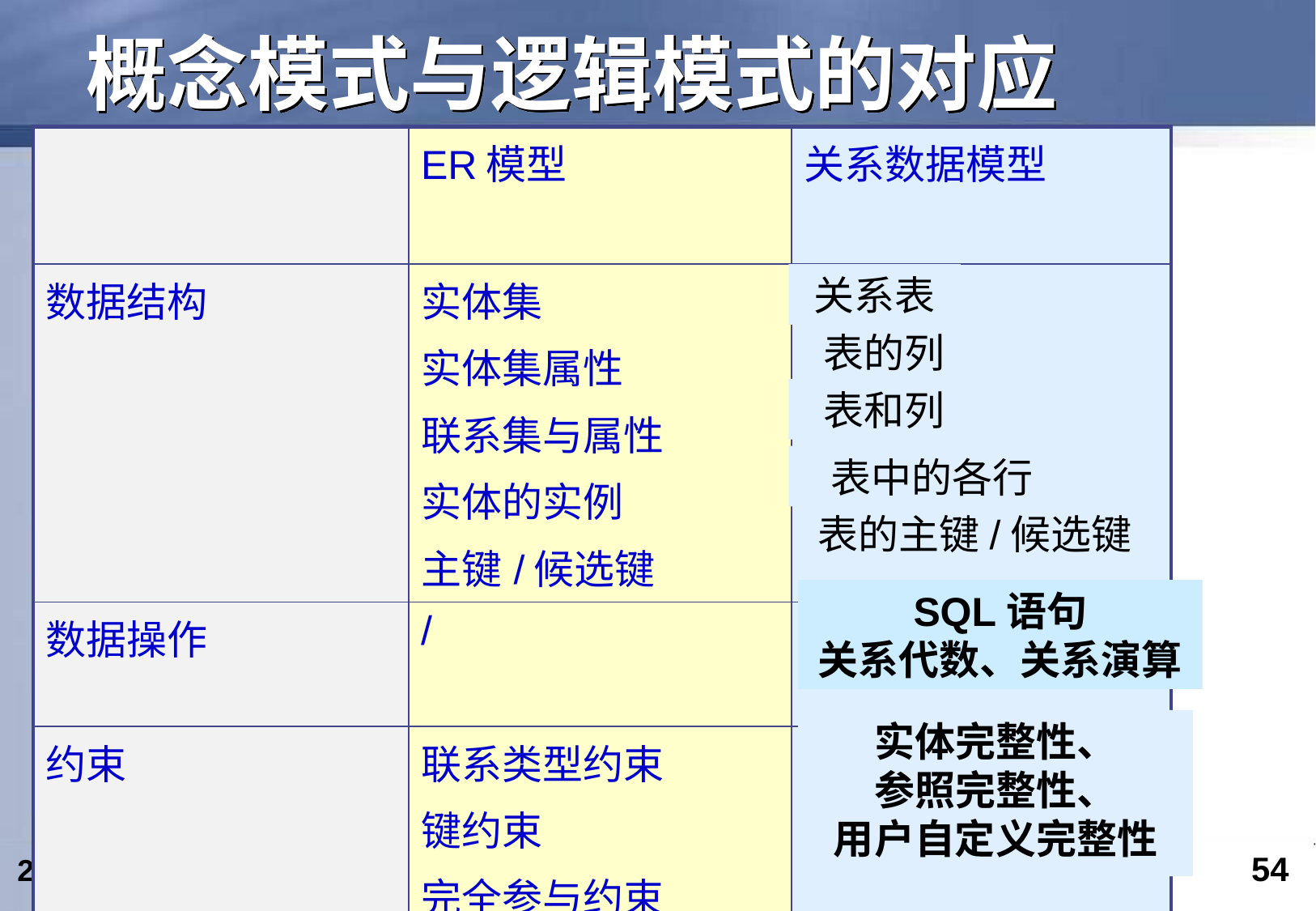

# 概念模式与逻辑模式的对应
|  | ER模型 | 关系数据模型 |
| --- | --- | --- |
| 数据结构 | 实体集 实体集属性 联系集与属性 实体的实例 主键/候选键 | ? ? ？ ？ ？ |
| 数据操作 | / | ？ |
| 约束 | 联系类型约束 键约束 完全参与约束 | ？ |

关系表
表的列
表和列
表中的各行
表的主键/候选键
SQL语句
关系代数、关系演算
实体完整性、
参照完整性、
用户自定义完整性
54
2017/9/27